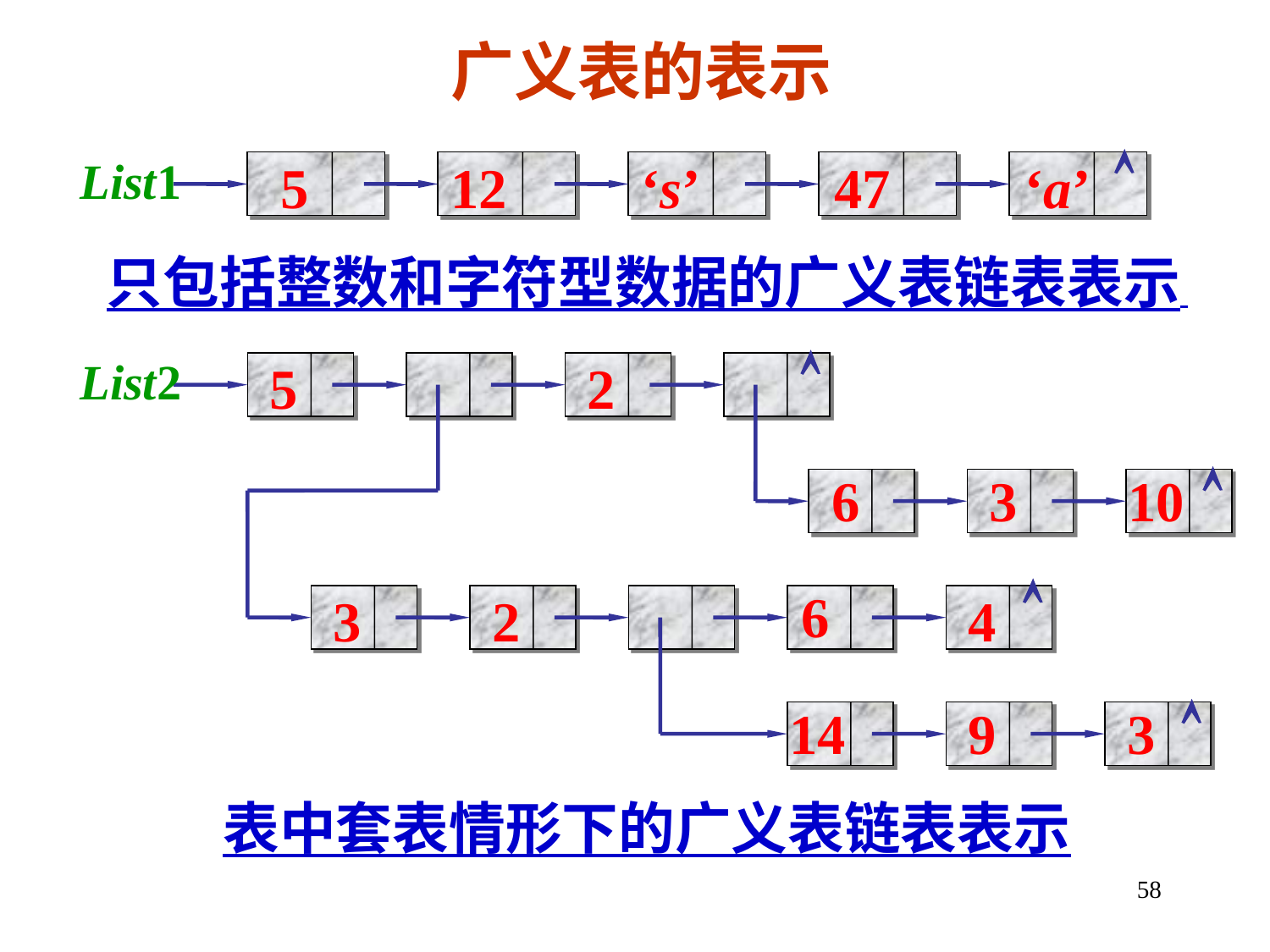

广义表的表示
∧
List1
5
12
‘s’
47
‘a’

只包括整数和字符型数据的广义表链表表示
∧
List2
5
2

∧
6
3
10

∧
6
3
2
4

∧
14
9
3

表中套表情形下的广义表链表表示
58